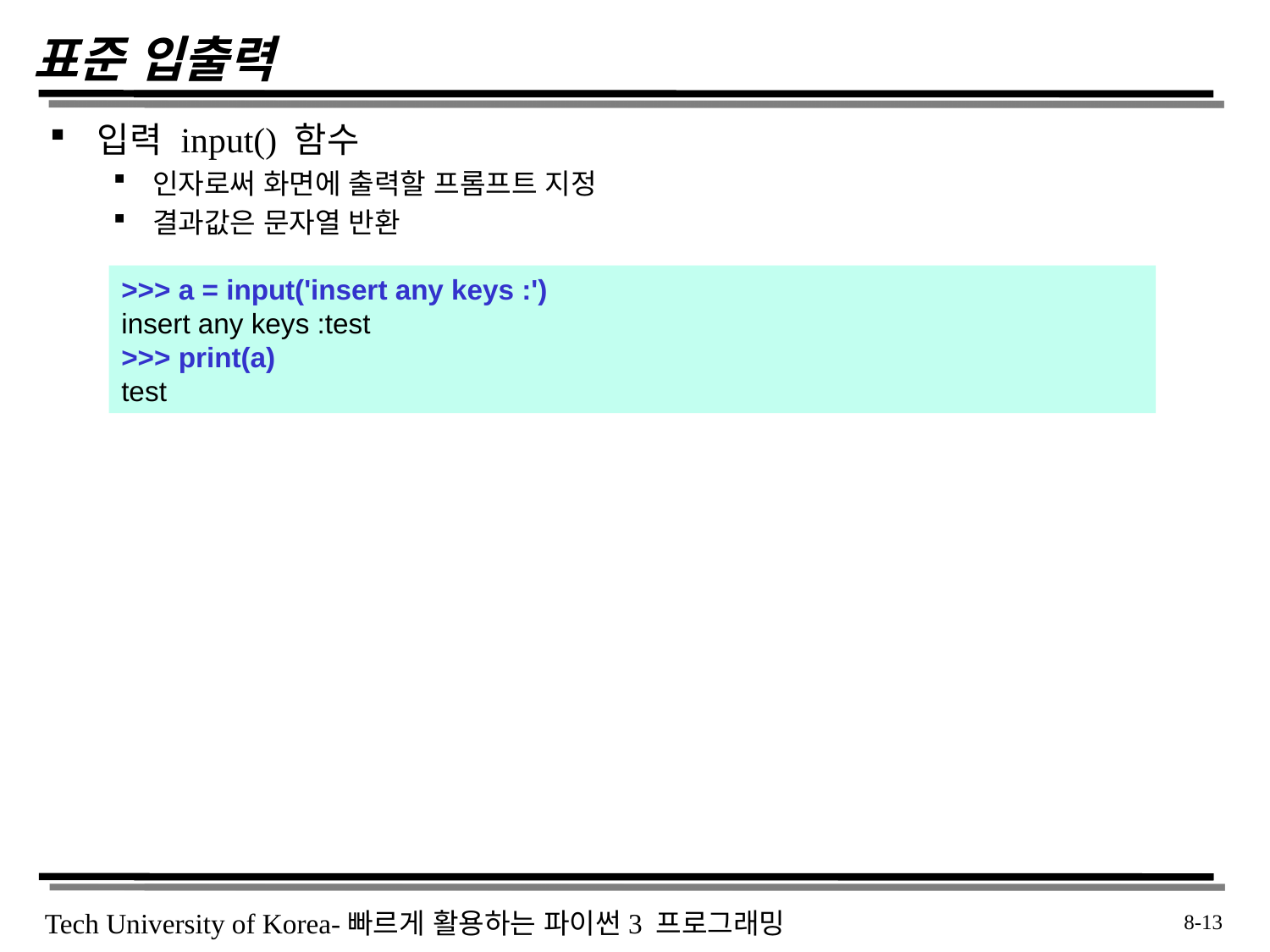

# 표준 입출력
입력 input() 함수
인자로써 화면에 출력할 프롬프트 지정
결과값은 문자열 반환

>>> a = input('insert any keys :')
insert any keys :test
>>> print(a)
test
 8-13